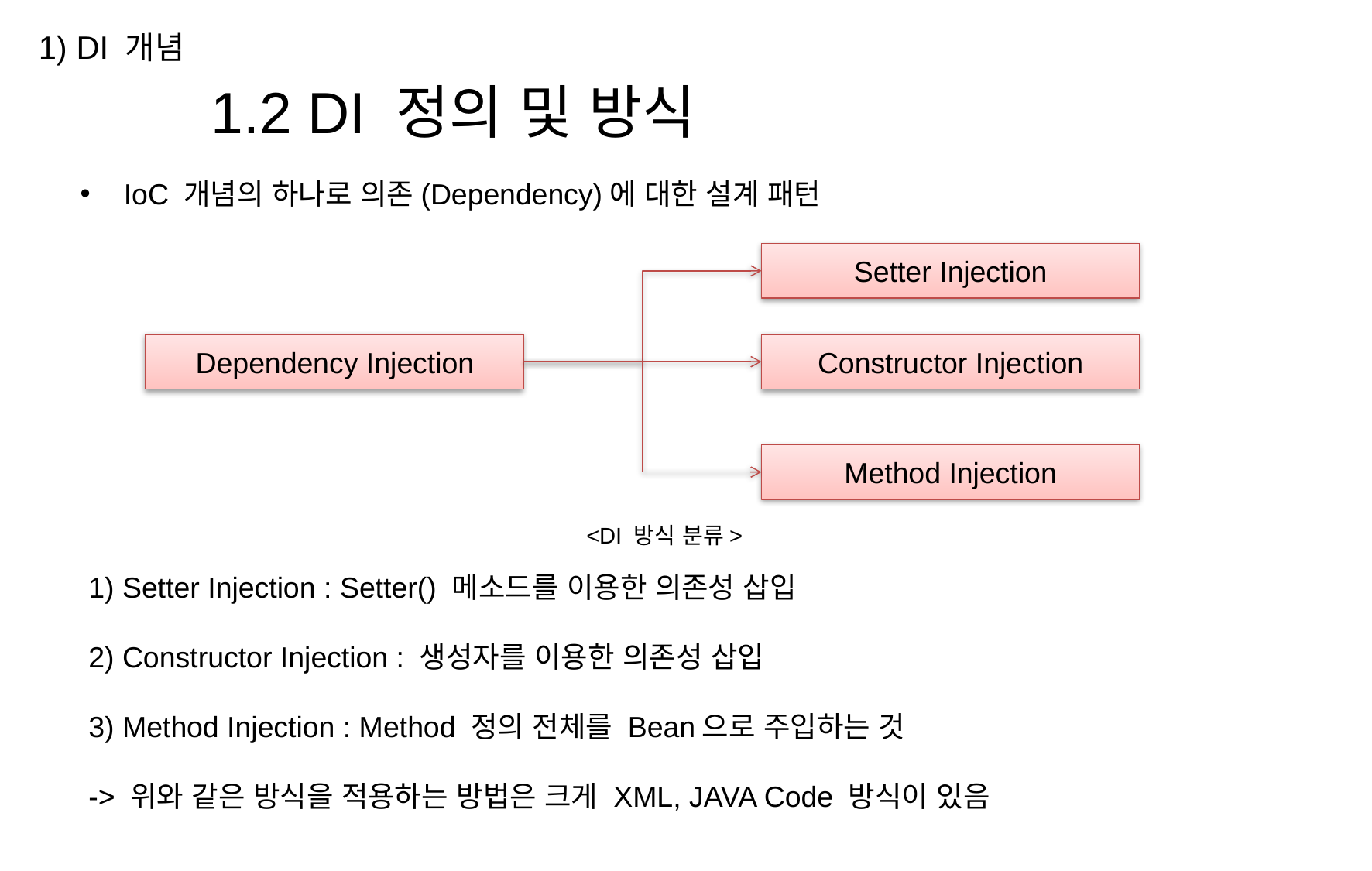

# 1) DI 개념
1.2 DI 정의 및 방식
IoC 개념의 하나로 의존(Dependency)에 대한 설계 패턴

Setter Injection
Dependency Injection
Constructor Injection
Method Injection
<DI 방식 분류>
1) Setter Injection : Setter() 메소드를 이용한 의존성 삽입
2) Constructor Injection : 생성자를 이용한 의존성 삽입

3) Method Injection : Method 정의 전체를 Bean으로 주입하는 것

-> 위와 같은 방식을 적용하는 방법은 크게 XML, JAVA Code 방식이 있음